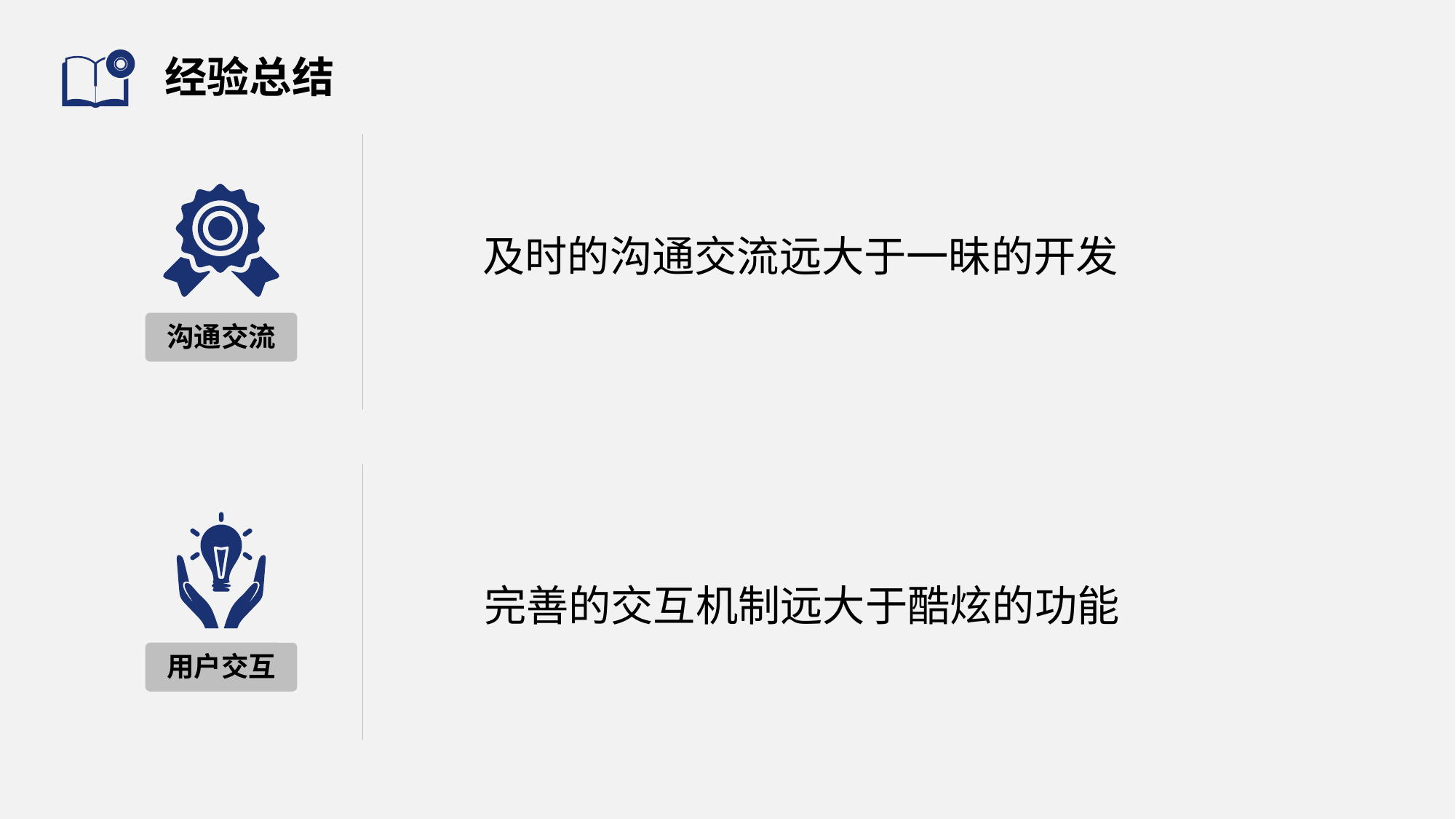

# 经验总结

及时的沟通交流远大于一昧的开发
沟通交流

完善的交互机制远大于酷炫的功能
用户交互